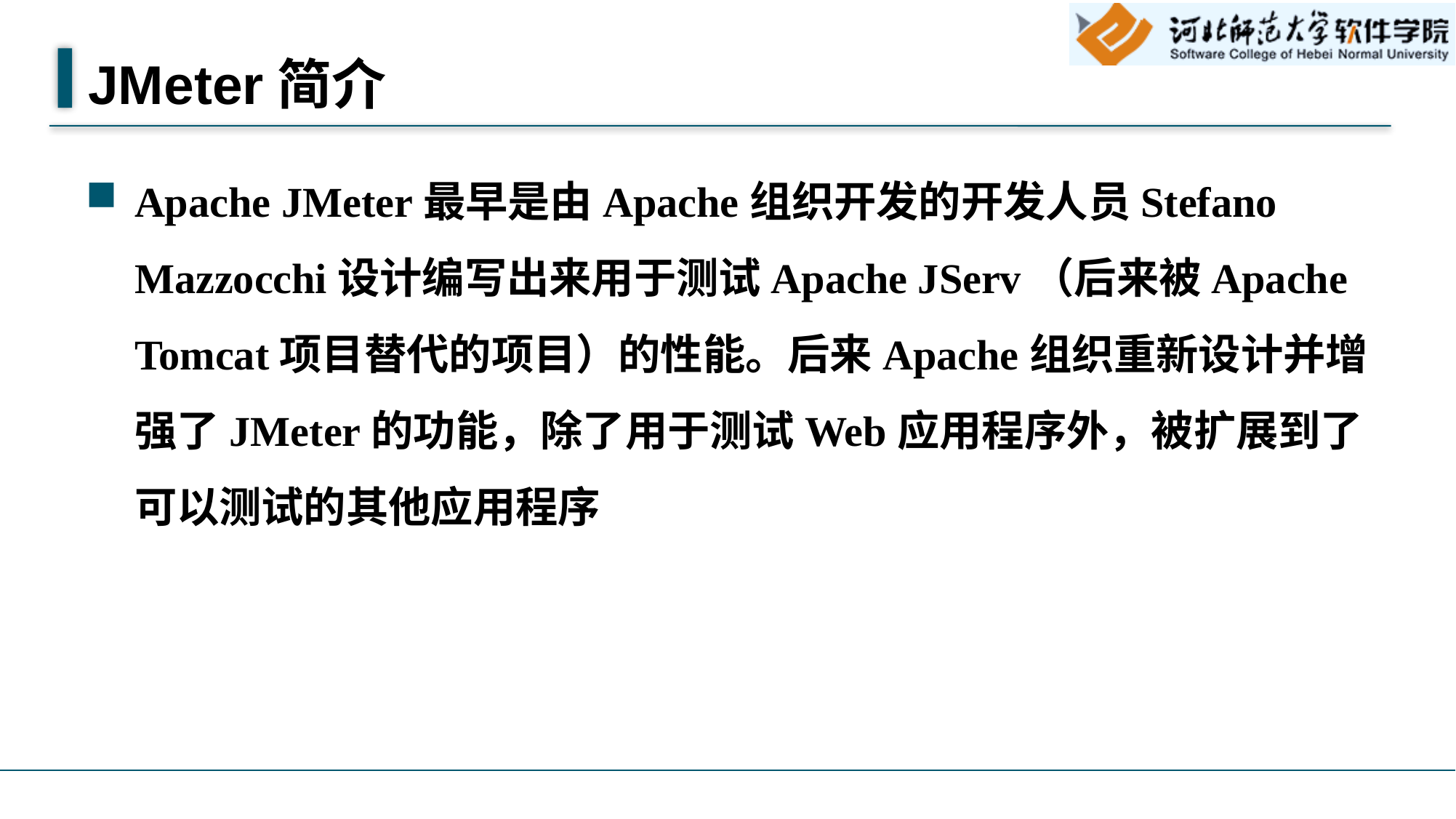

# JMeter简介
Apache JMeter最早是由Apache组织开发的开发人员Stefano Mazzocchi设计编写出来用于测试Apache JServ（后来被Apache Tomcat项目替代的项目）的性能。后来Apache组织重新设计并增强了JMeter的功能，除了用于测试Web应用程序外，被扩展到了可以测试的其他应用程序